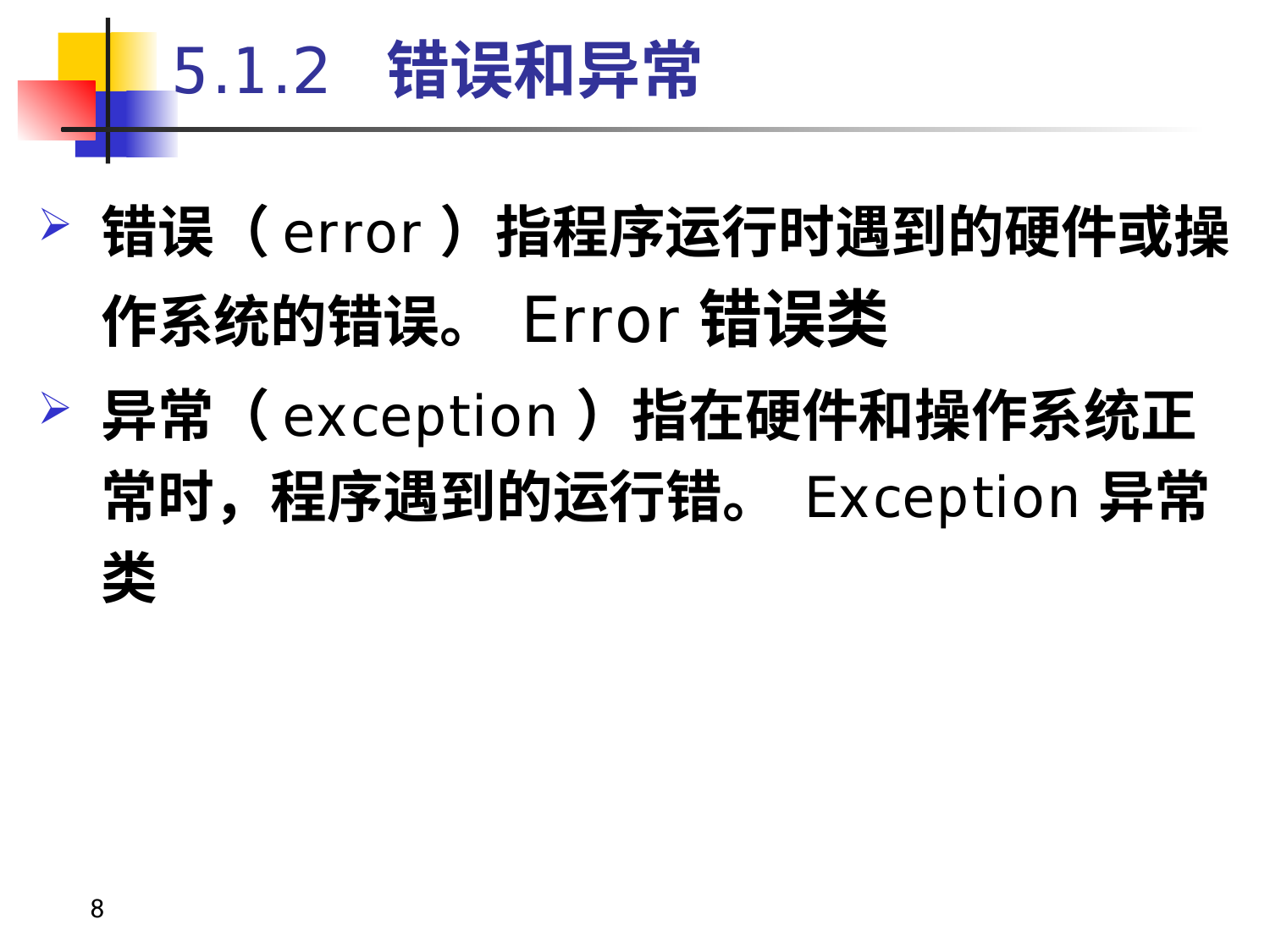

# 5.1.2  错误和异常
错误（error）指程序运行时遇到的硬件或操作系统的错误。 Error错误类
异常（exception）指在硬件和操作系统正常时，程序遇到的运行错。 Exception异常类
8